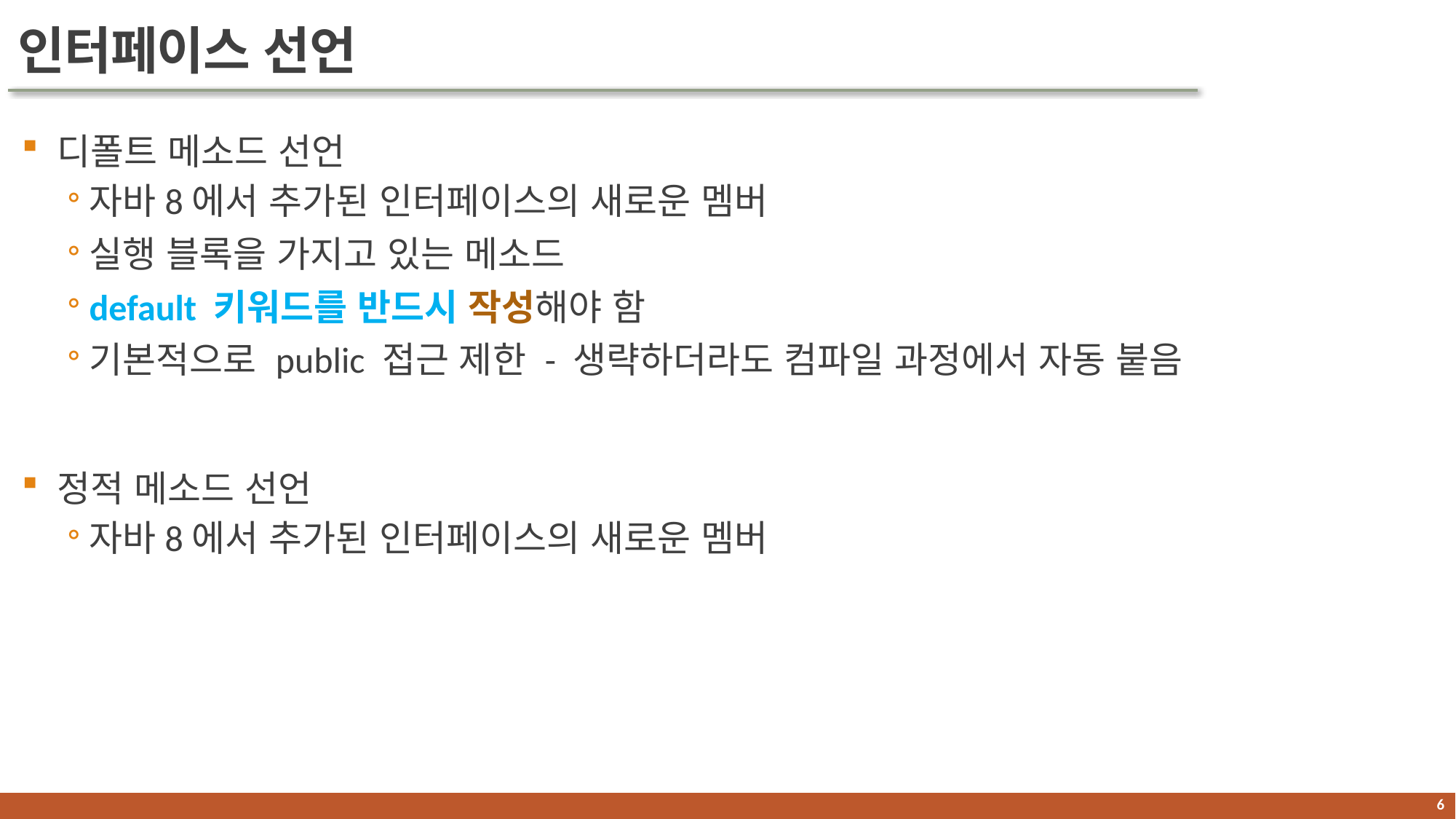

# 인터페이스 선언
 디폴트 메소드 선언
자바8에서 추가된 인터페이스의 새로운 멤버
실행 블록을 가지고 있는 메소드
default 키워드를 반드시 작성해야 함
기본적으로 public 접근 제한 - 생략하더라도 컴파일 과정에서 자동 붙음

 정적 메소드 선언
자바8에서 추가된 인터페이스의 새로운 멤버

6